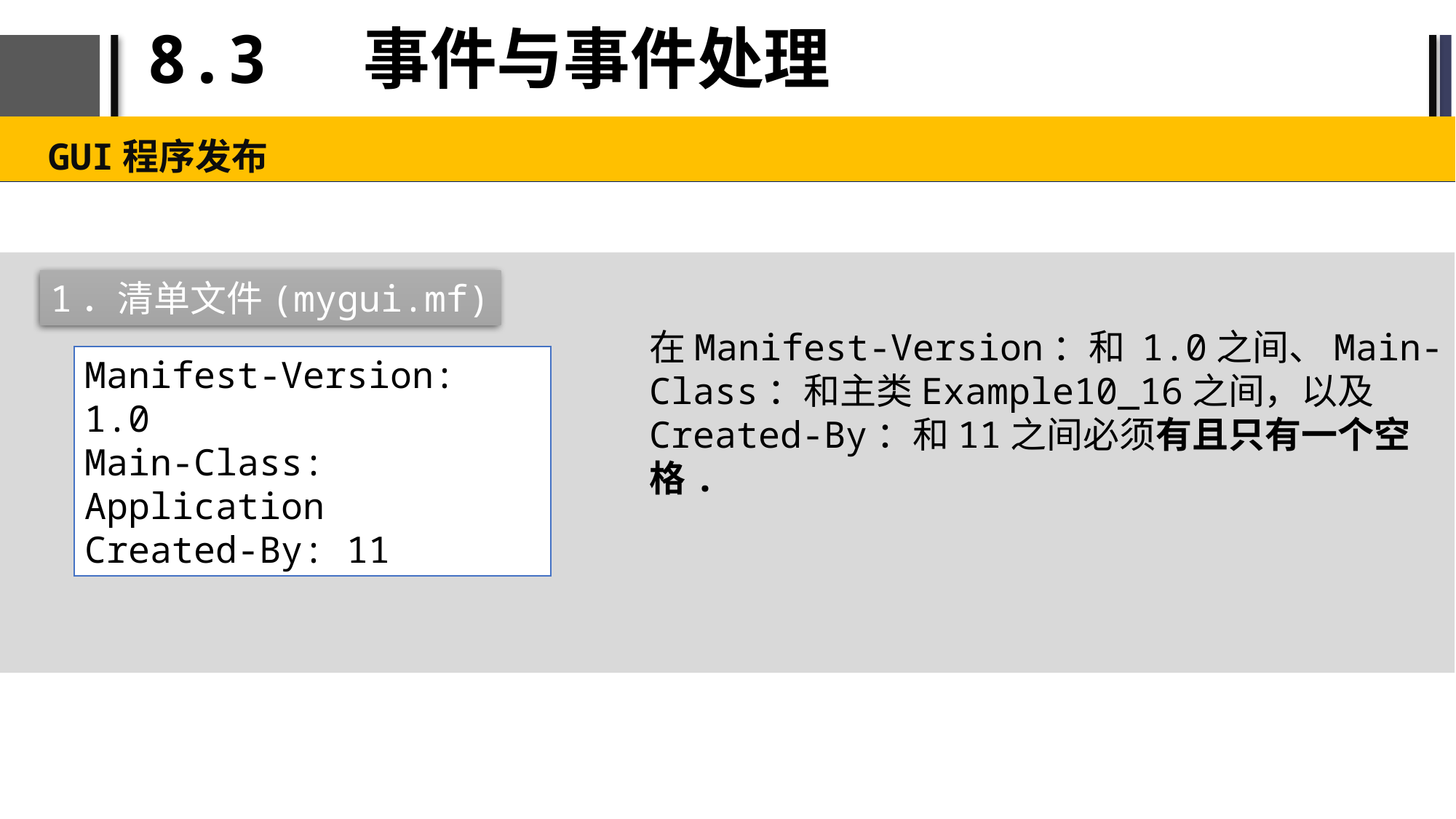

# 8.3  事件与事件处理

GUI程序发布

1．清单文件(mygui.mf)
在Manifest-Version：和 1.0之间、Main-Class：和主类Example10_16之间，以及Created-By：和11之间必须有且只有一个空格.
Manifest-Version: 1.0
Main-Class: Application
Created-By: 11